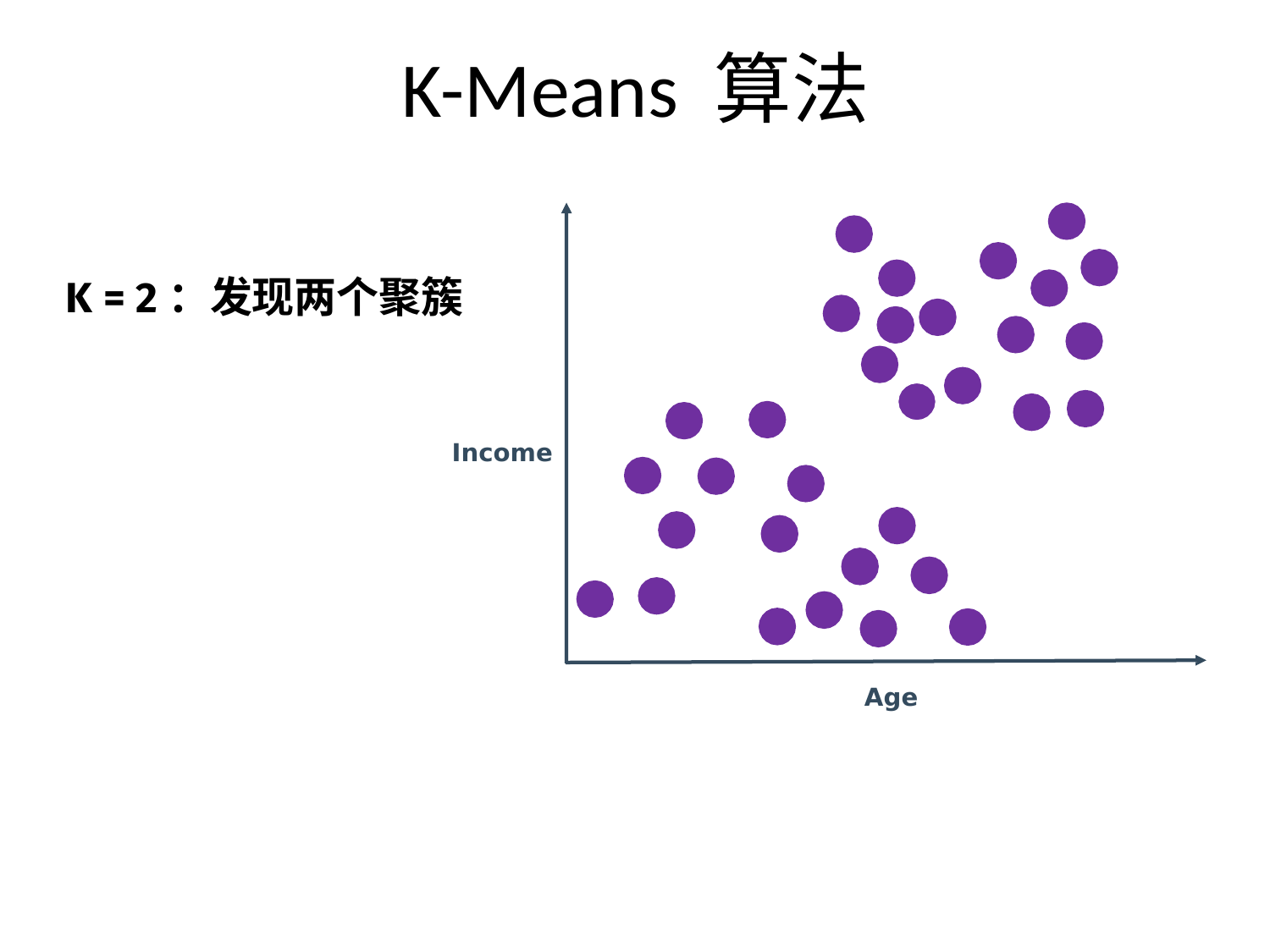

# K-Means 算法

K = 2：发现两个聚簇

Income

Age